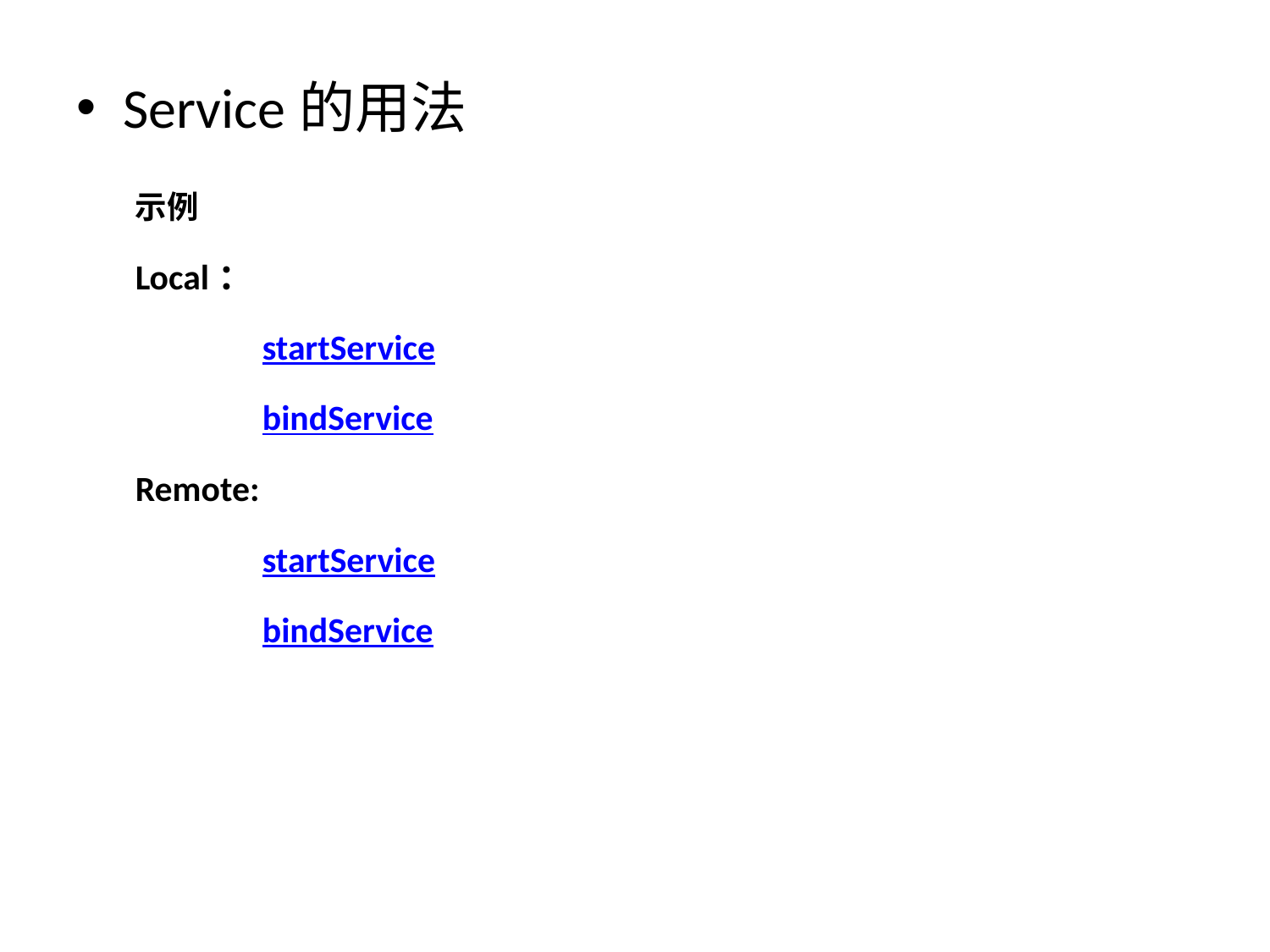

Service的用法
	示例
	Local：
		startService
		bindService
	Remote:
		startService
		bindService